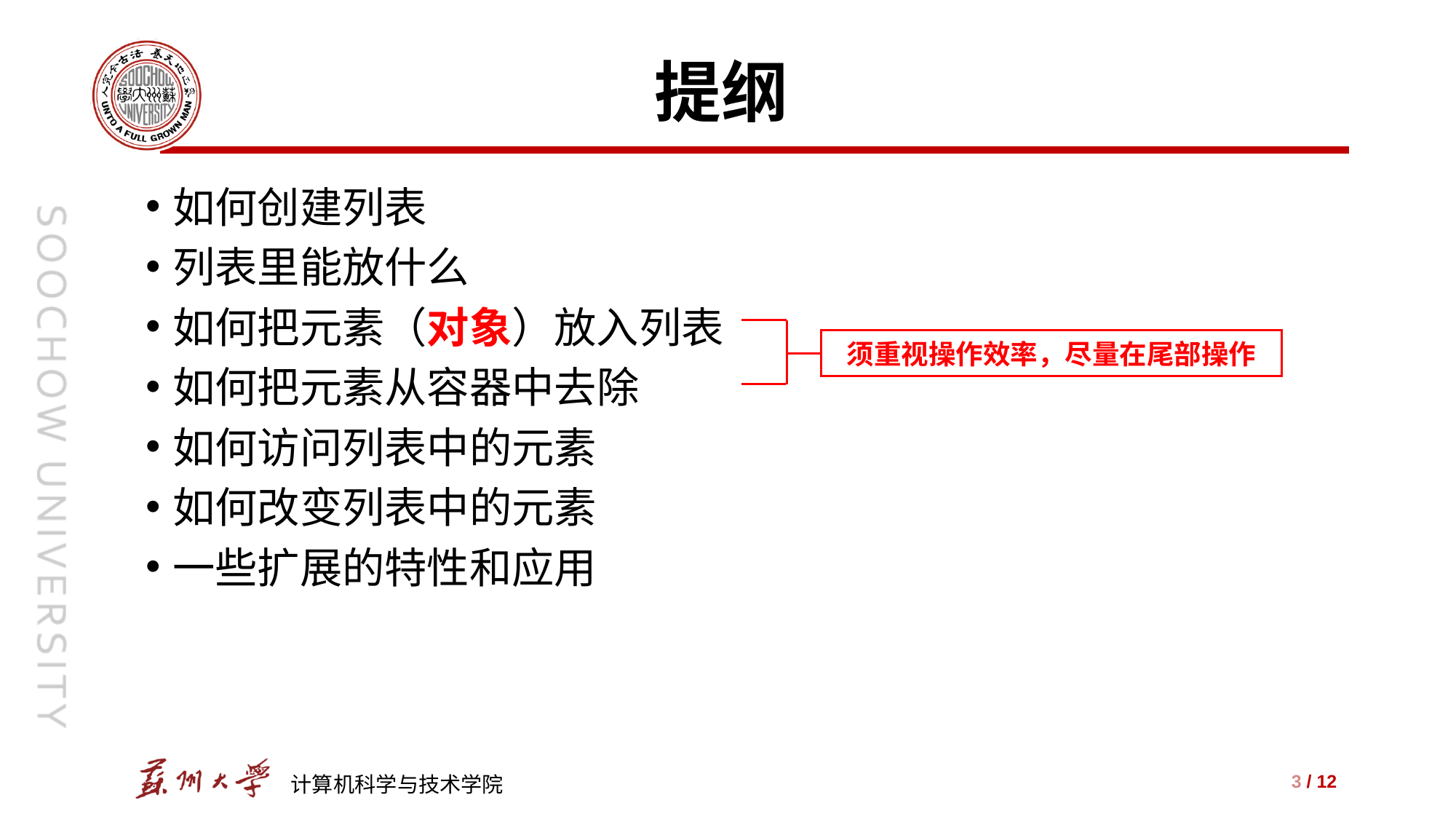

# 提纲
如何创建列表
列表里能放什么
如何把元素（对象）放入列表
如何把元素从容器中去除
如何访问列表中的元素
如何改变列表中的元素
一些扩展的特性和应用
须重视操作效率，尽量在尾部操作
3